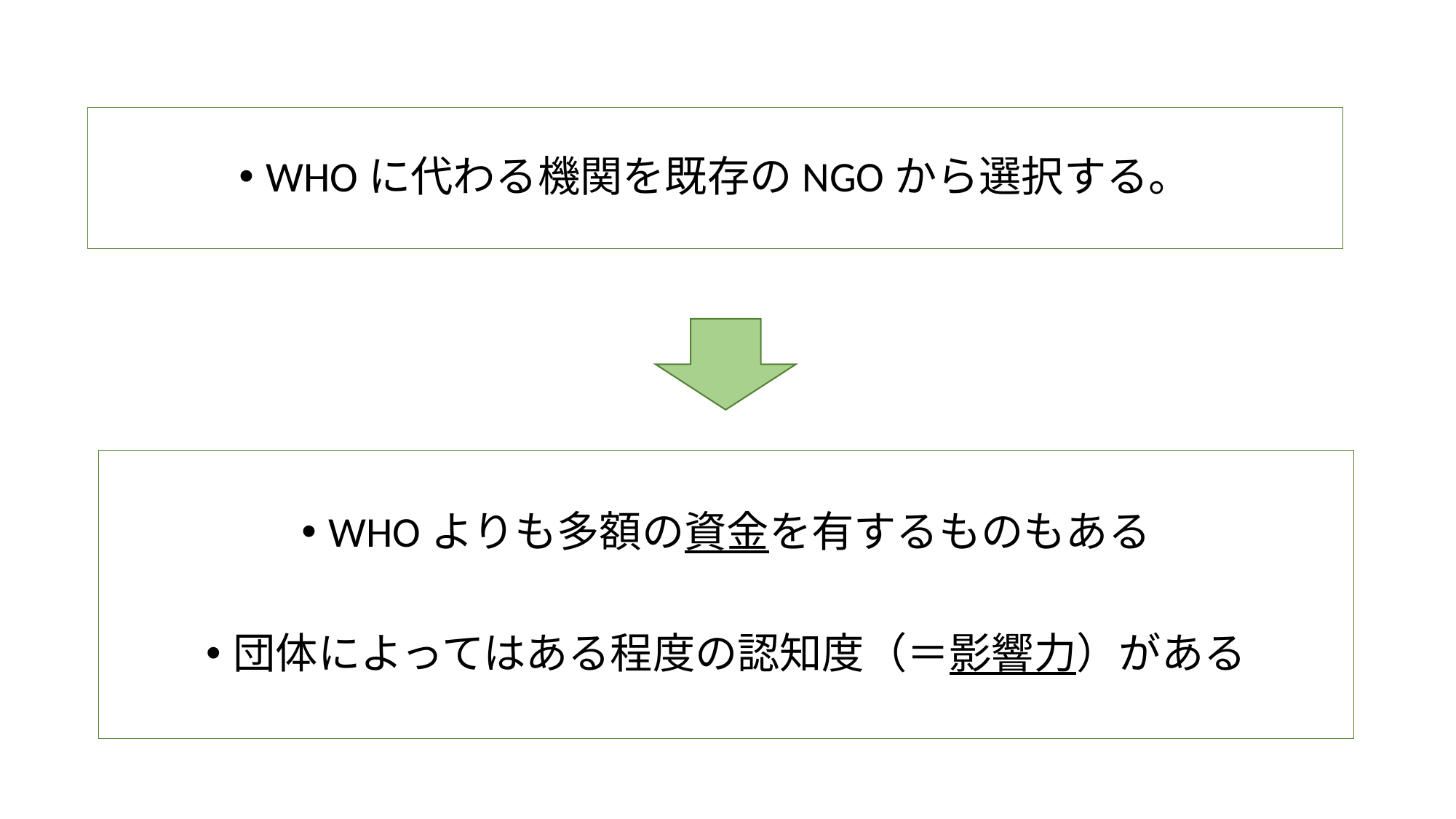

WHOに代わる機関を既存のNGOから選択する。

WHOよりも多額の資金を有するものもある

団体によってはある程度の認知度（＝影響力）がある